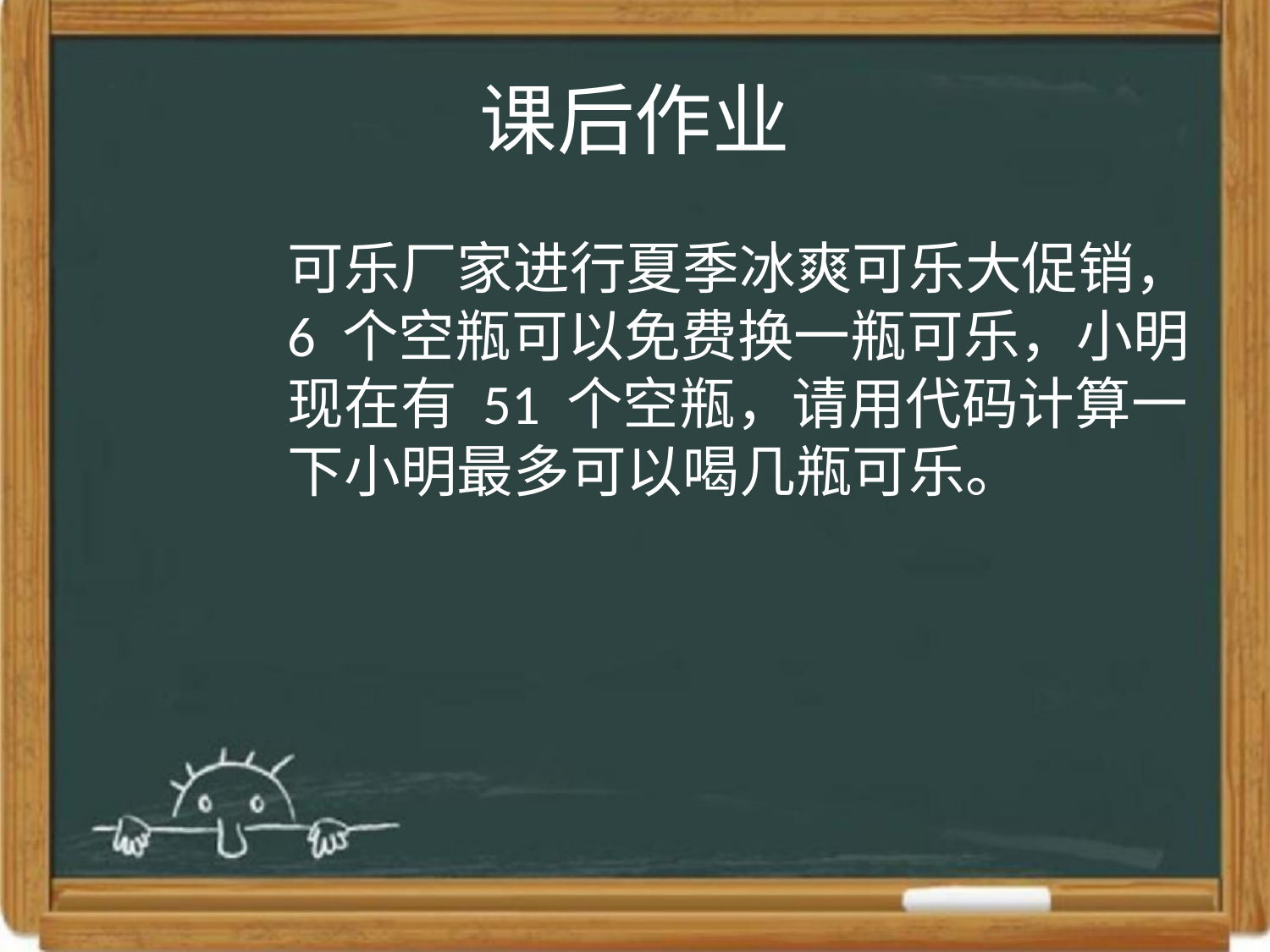

# 课后作业
可乐厂家进行夏季冰爽可乐大促销，6 个空瓶可以免费换一瓶可乐，小明现在有 51 个空瓶，请用代码计算一下小明最多可以喝几瓶可乐。